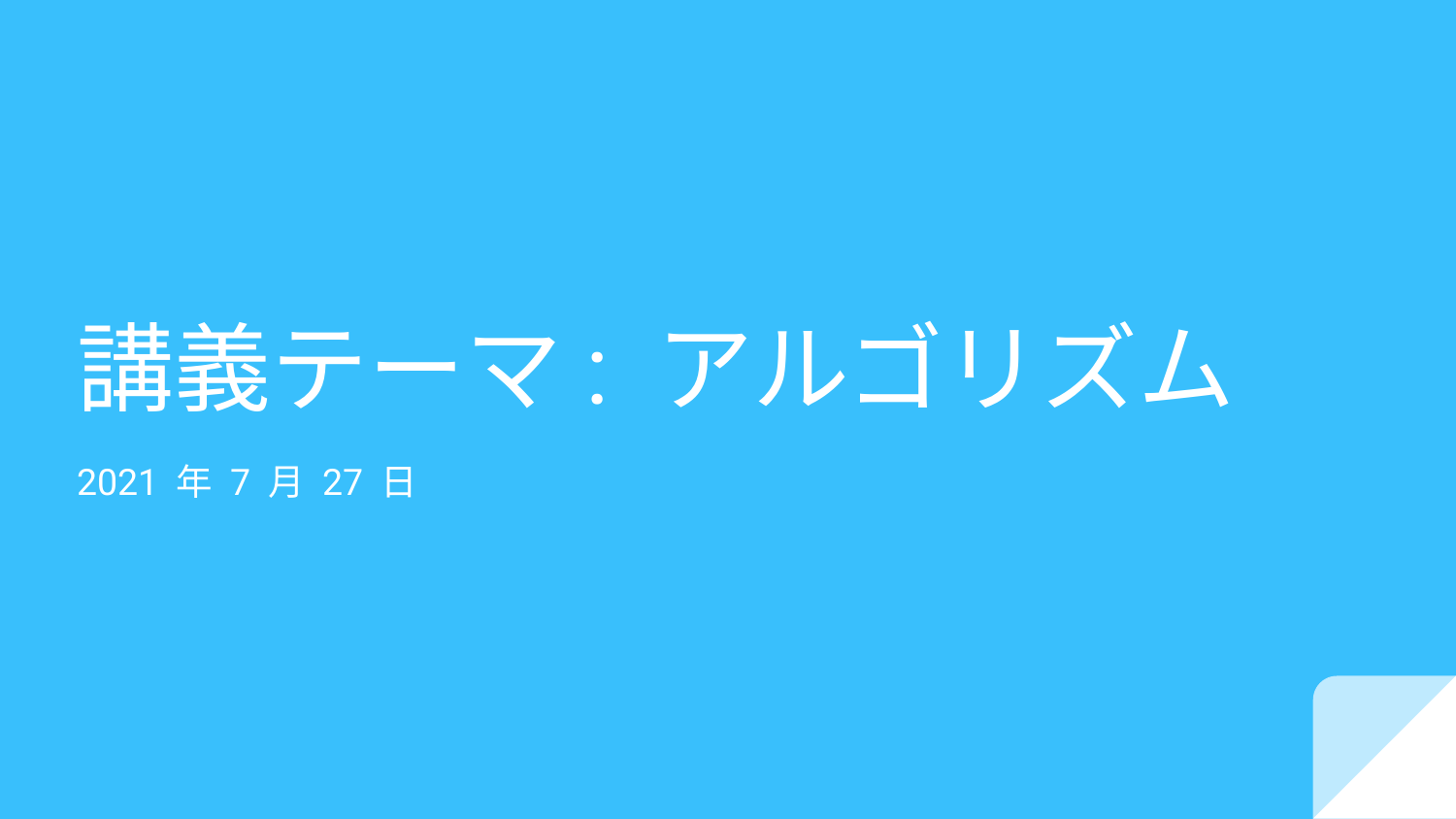

# 講義テーマ: アルゴリズム
2021 年 7 月 27 日